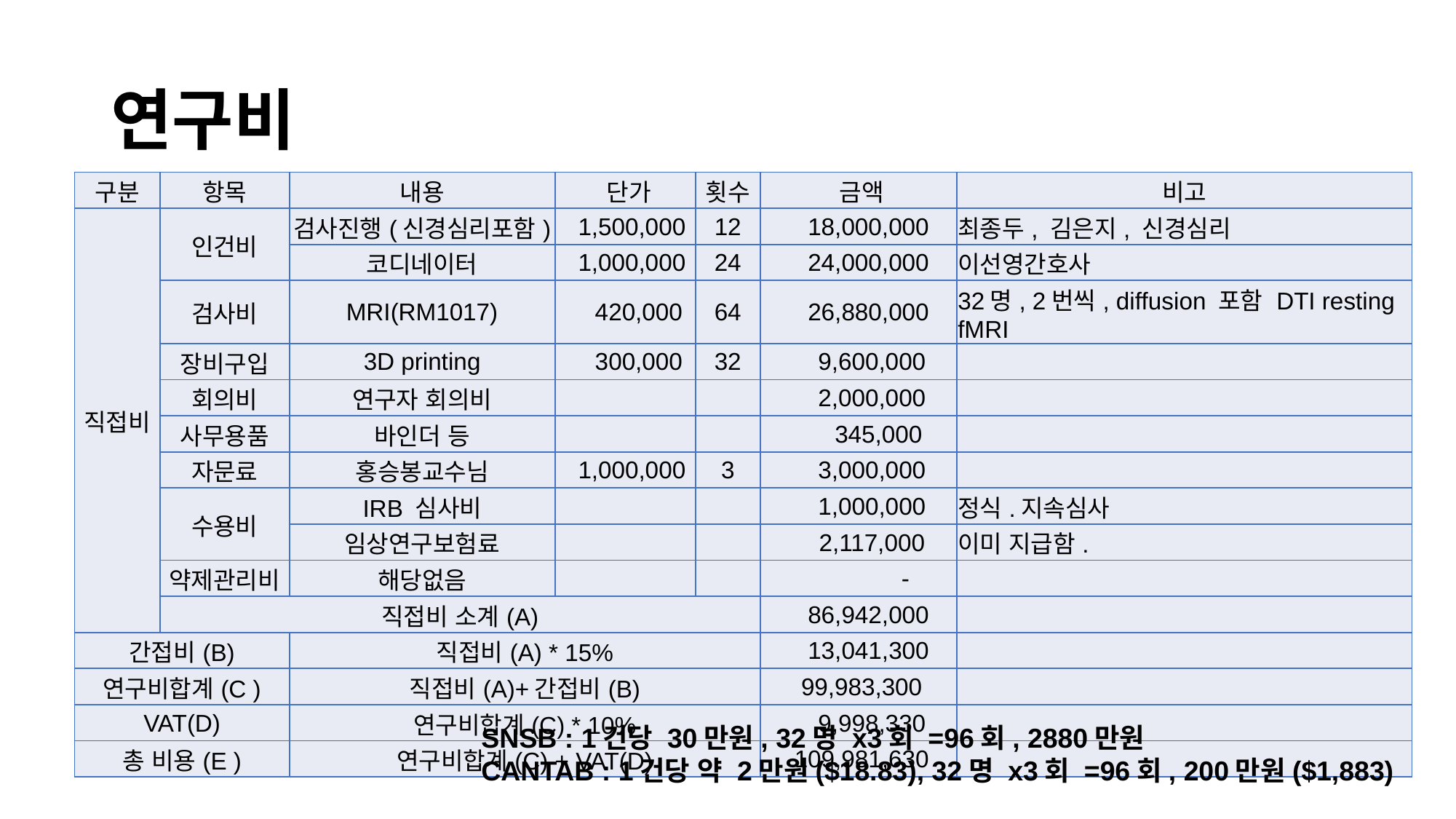

# 연구비
| 구분 | 항목 | 내용 | 단가 | 횟수 | 금액 | 비고 |
| --- | --- | --- | --- | --- | --- | --- |
| 직접비 | 인건비 | 검사진행(신경심리포함) | 1,500,000 | 12 | 18,000,000 | 최종두, 김은지, 신경심리 |
|  |  | 코디네이터 | 1,000,000 | 24 | 24,000,000 | 이선영간호사 |
|  | 검사비 | MRI(RM1017) | 420,000 | 64 | 26,880,000 | 32명, 2번씩, diffusion 포함 DTI resting fMRI |
|  | 장비구입 | 3D printing | 300,000 | 32 | 9,600,000 |  |
|  | 회의비 | 연구자 회의비 |  |  | 2,000,000 |  |
|  | 사무용품 | 바인더 등 |  |  | 345,000 |  |
|  | 자문료 | 홍승봉교수님 | 1,000,000 | 3 | 3,000,000 |  |
|  | 수용비 | IRB 심사비 |  |  | 1,000,000 | 정식.지속심사 |
|  |  | 임상연구보험료 |  |  | 2,117,000 | 이미 지급함. |
|  | 약제관리비 | 해당없음 |  |  | - |  |
|  | 직접비 소계(A) |  |  |  | 86,942,000 |  |
| 간접비(B) |  | 직접비(A) \* 15% |  |  | 13,041,300 |  |
| 연구비합계(C ) |  | 직접비(A)+간접비(B) |  |  | 99,983,300 |  |
| VAT(D) |  | 연구비합계(C) \* 10% |  |  | 9,998,330 |  |
| 총 비용(E ) |  | 연구비합계(C) + VAT(D) |  |  | 109,981,630 |  |
SNSB : 1건당 30만원, 32명 x3회 =96회, 2880만원
CANTAB : 1건당 약 2만원($18.83), 32명 x3회 =96회, 200만원($1,883)